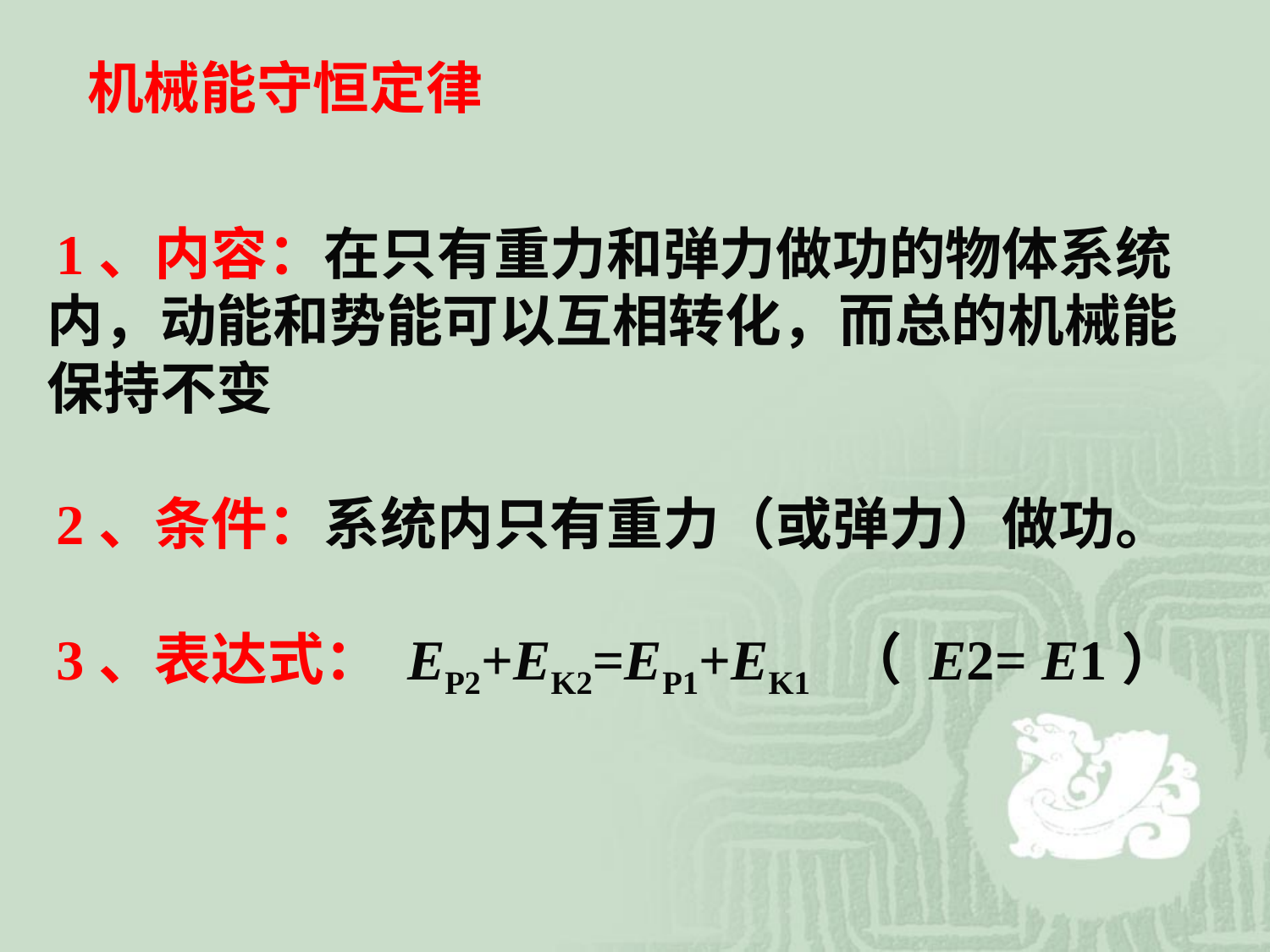

机械能守恒定律
1、内容：在只有重力和弹力做功的物体系统内，动能和势能可以互相转化，而总的机械能保持不变

2、条件：系统内只有重力（或弹力）做功。

3、表达式： EP2+EK2=EP1+EK1  （ E2= E1）